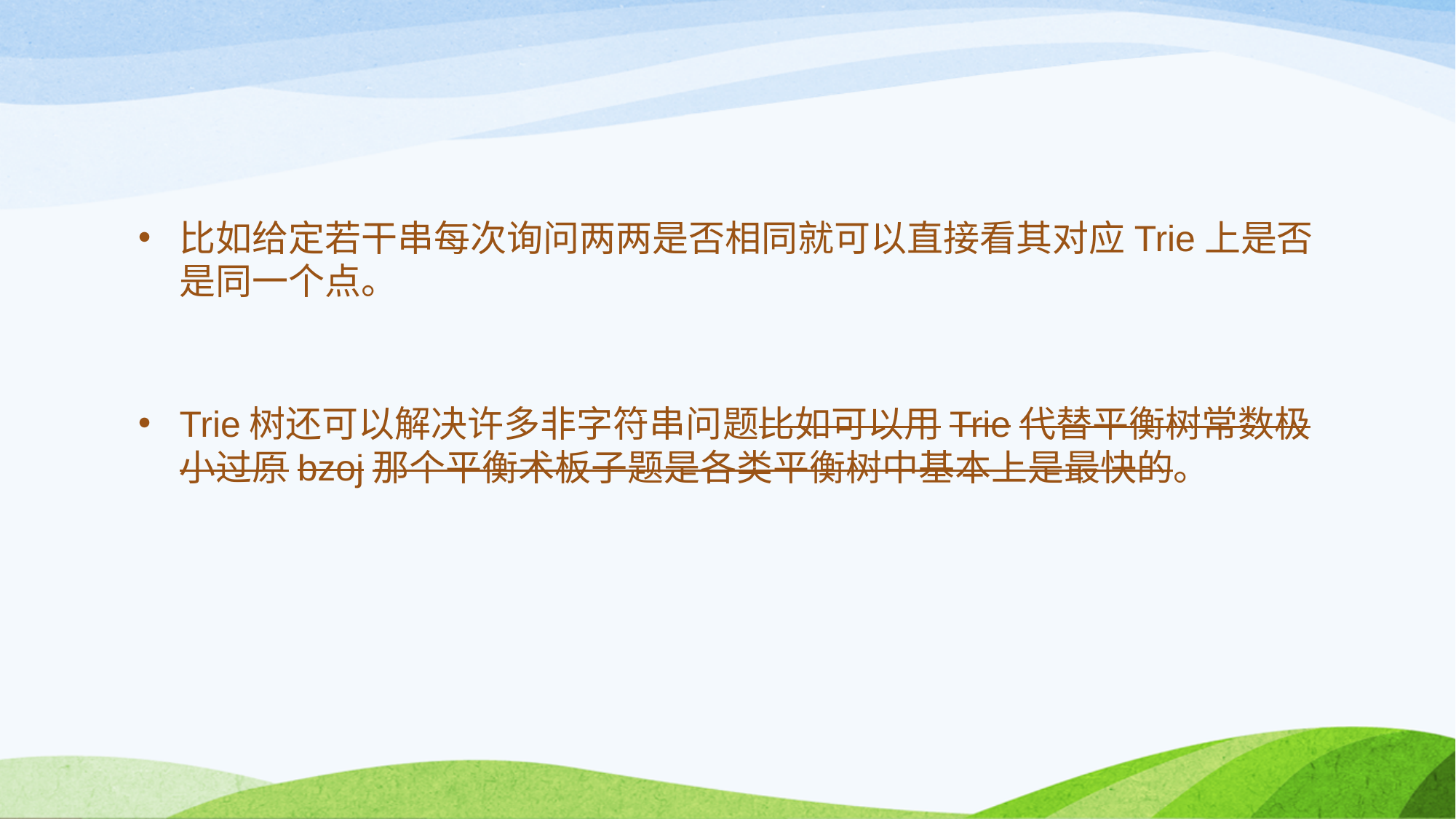

#
比如给定若干串每次询问两两是否相同就可以直接看其对应Trie上是否是同一个点。

Trie树还可以解决许多非字符串问题比如可以用Trie代替平衡树常数极小过原bzoj那个平衡术板子题是各类平衡树中基本上是最快的。